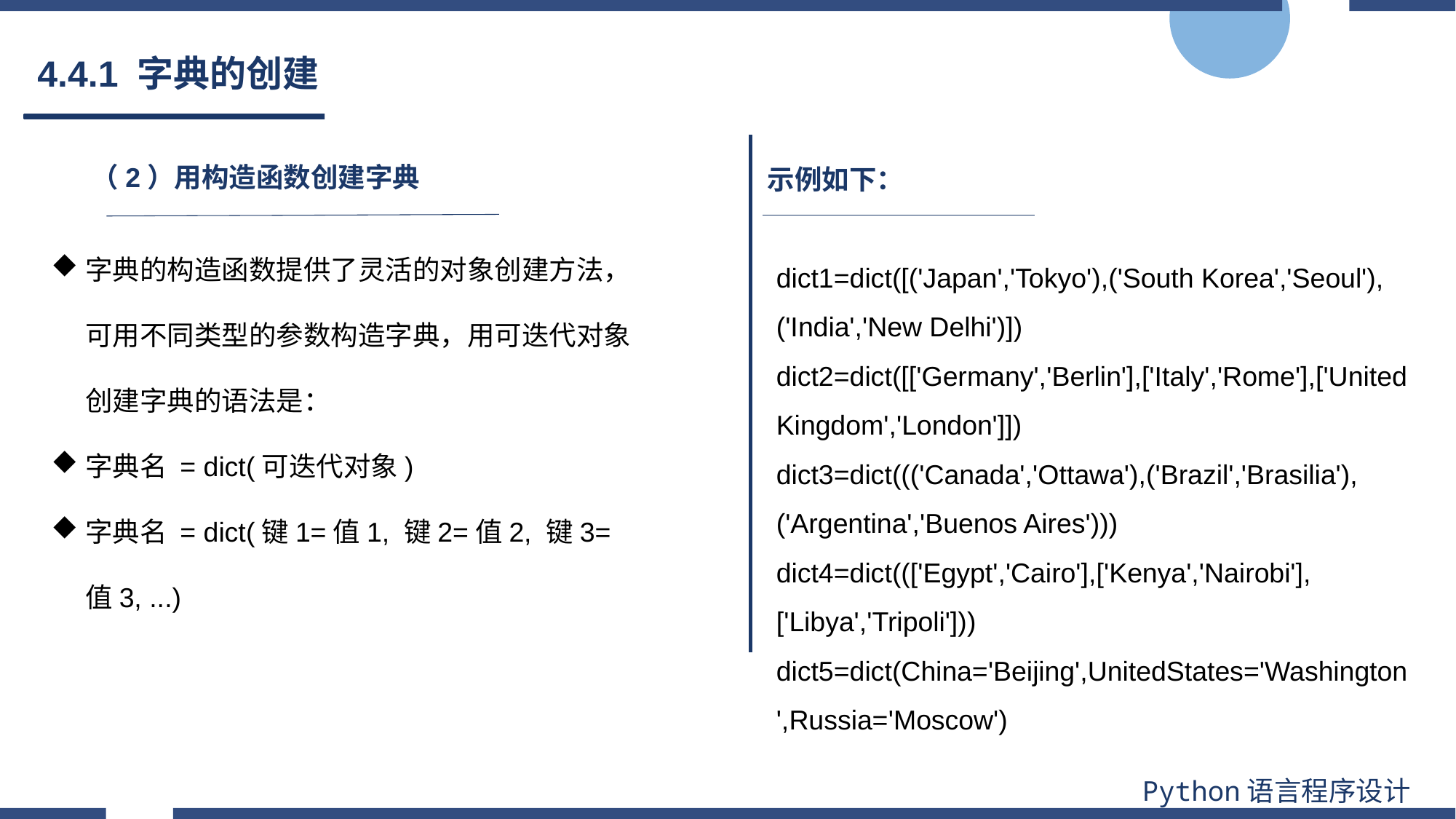

# 4.4.1 字典的创建
（2）用构造函数创建字典
示例如下：
字典的构造函数提供了灵活的对象创建方法，可用不同类型的参数构造字典，用可迭代对象创建字典的语法是：
字典名 = dict(可迭代对象)
字典名 = dict(键1=值1, 键2=值2, 键3=值3, ...)
dict1=dict([('Japan','Tokyo'),('South Korea','Seoul'),('India','New Delhi')])
dict2=dict([['Germany','Berlin'],['Italy','Rome'],['United Kingdom','London']])
dict3=dict((('Canada','Ottawa'),('Brazil','Brasilia'),('Argentina','Buenos Aires')))
dict4=dict((['Egypt','Cairo'],['Kenya','Nairobi'],['Libya','Tripoli']))
dict5=dict(China='Beijing',UnitedStates='Washington',Russia='Moscow')